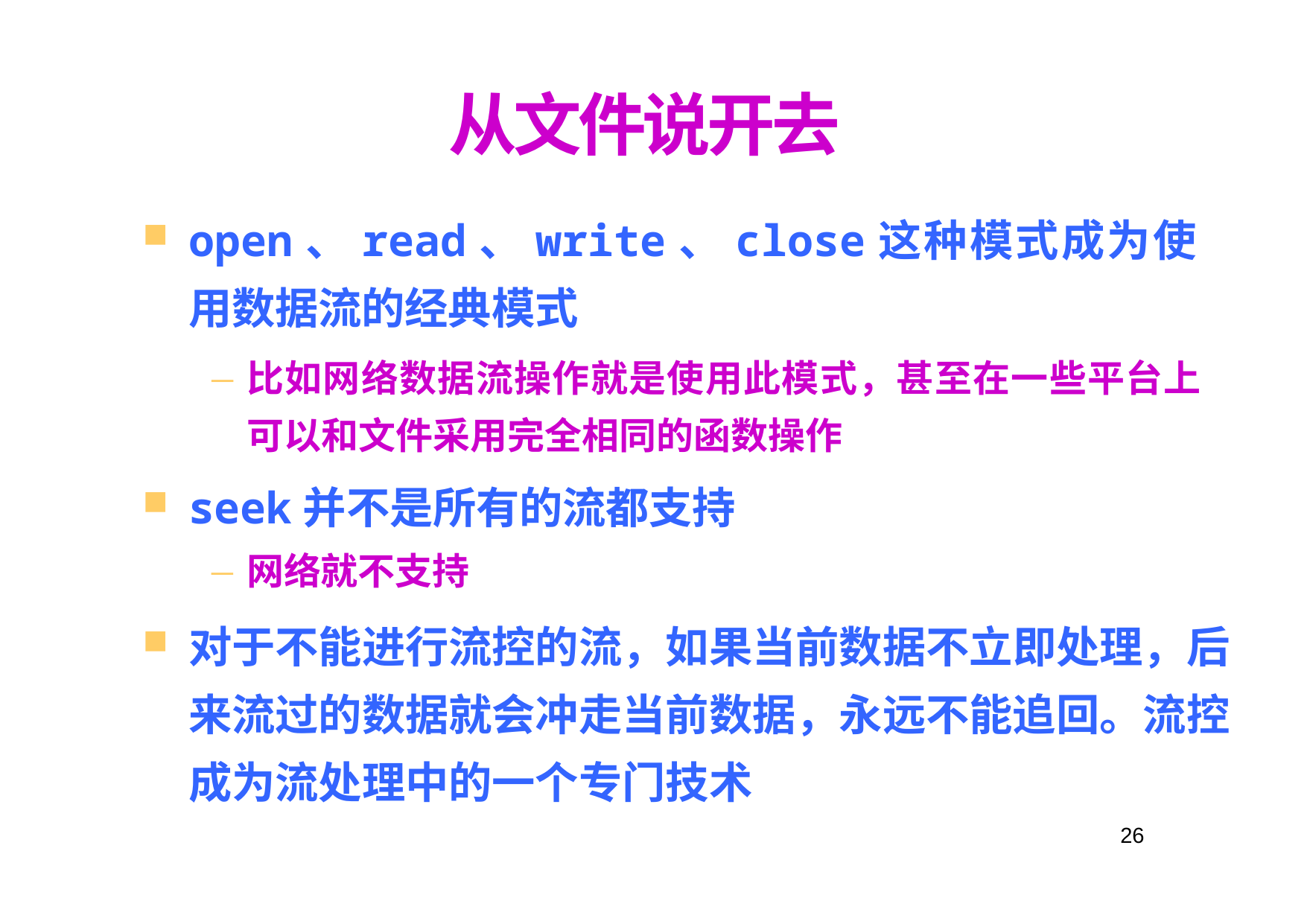

# 从文件说开去
open、read、write、close这种模式成为使用数据流的经典模式
比如网络数据流操作就是使用此模式，甚至在一些平台上可以和文件采用完全相同的函数操作
seek并不是所有的流都支持
网络就不支持
对于不能进行流控的流，如果当前数据不立即处理，后来流过的数据就会冲走当前数据，永远不能追回。流控成为流处理中的一个专门技术
26